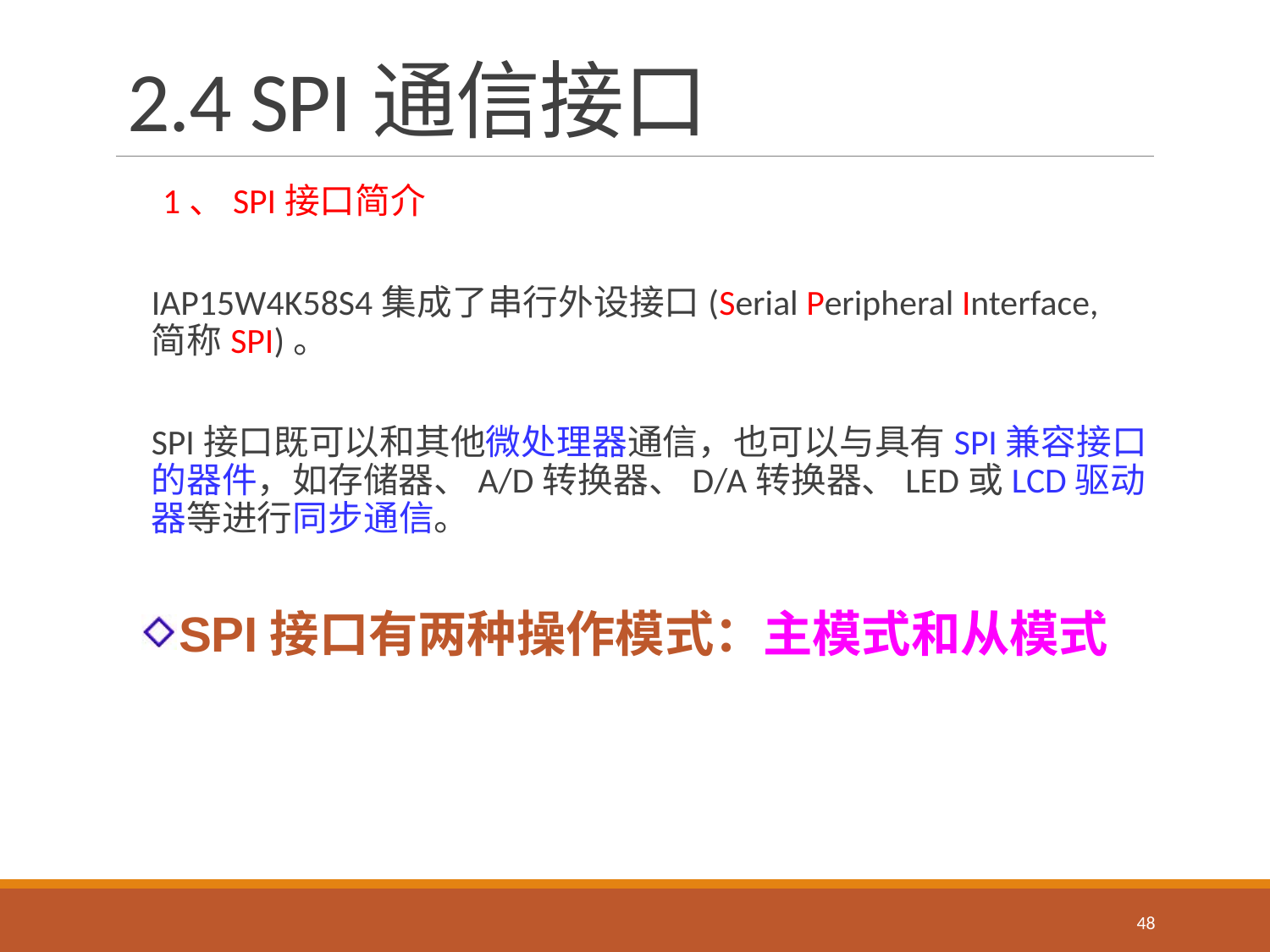

# 2.4 SPI通信接口
      1、SPI接口简介
IAP15W4K58S4集成了串行外设接口(Serial Peripheral Interface, 简称SPI)。
SPI接口既可以和其他微处理器通信，也可以与具有SPI兼容接口的器件，如存储器、A/D转换器、D/A转换器、LED或LCD驱动器等进行同步通信。

SPI接口有两种操作模式：主模式和从模式
48